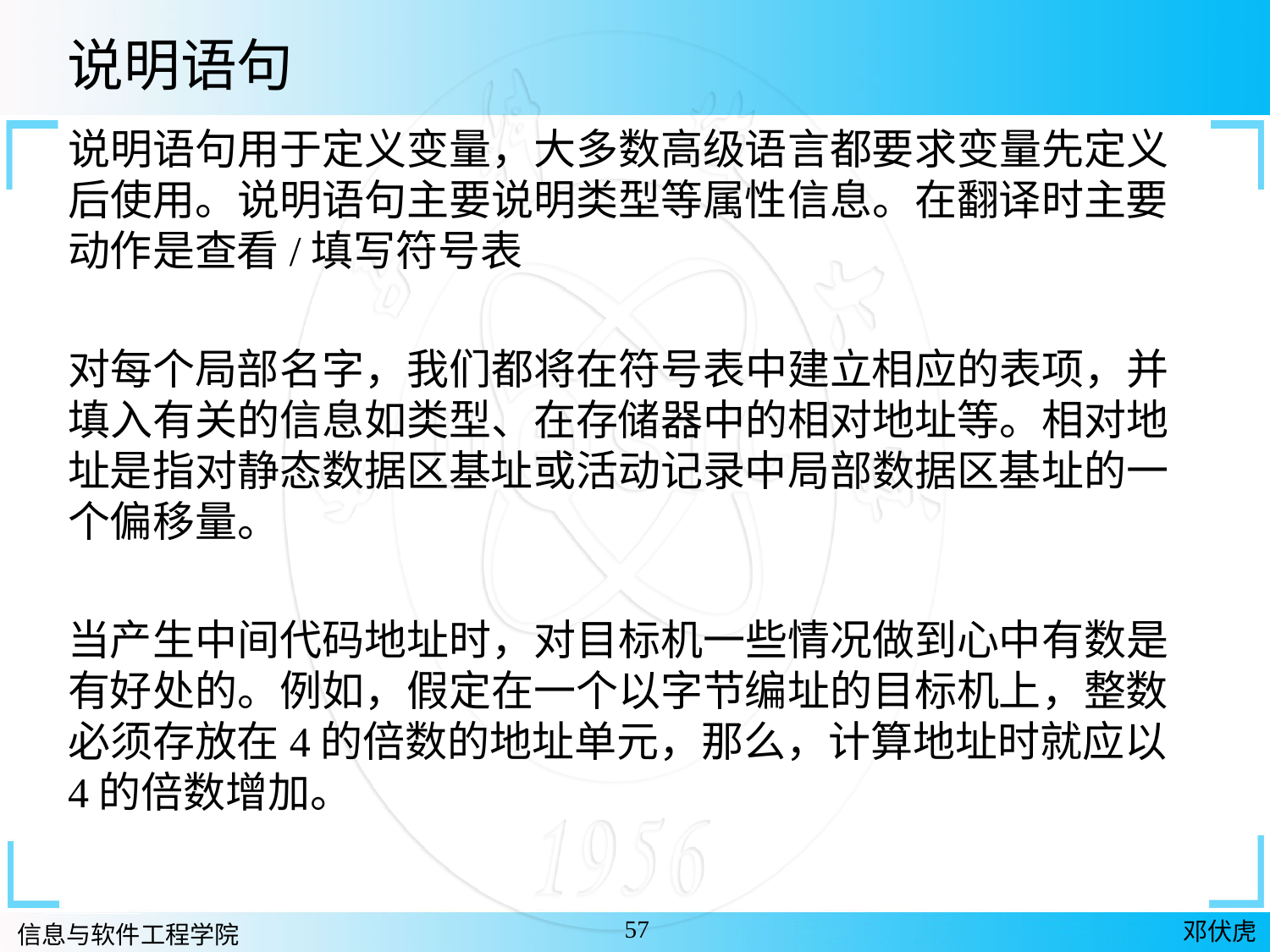

说明语句
说明语句用于定义变量，大多数高级语言都要求变量先定义后使用。说明语句主要说明类型等属性信息。在翻译时主要动作是查看/填写符号表

对每个局部名字，我们都将在符号表中建立相应的表项，并填入有关的信息如类型、在存储器中的相对地址等。相对地址是指对静态数据区基址或活动记录中局部数据区基址的一个偏移量。

当产生中间代码地址时，对目标机一些情况做到心中有数是有好处的。例如，假定在一个以字节编址的目标机上，整数必须存放在4的倍数的地址单元，那么，计算地址时就应以4的倍数增加。
57
邓伏虎
信息与软件工程学院